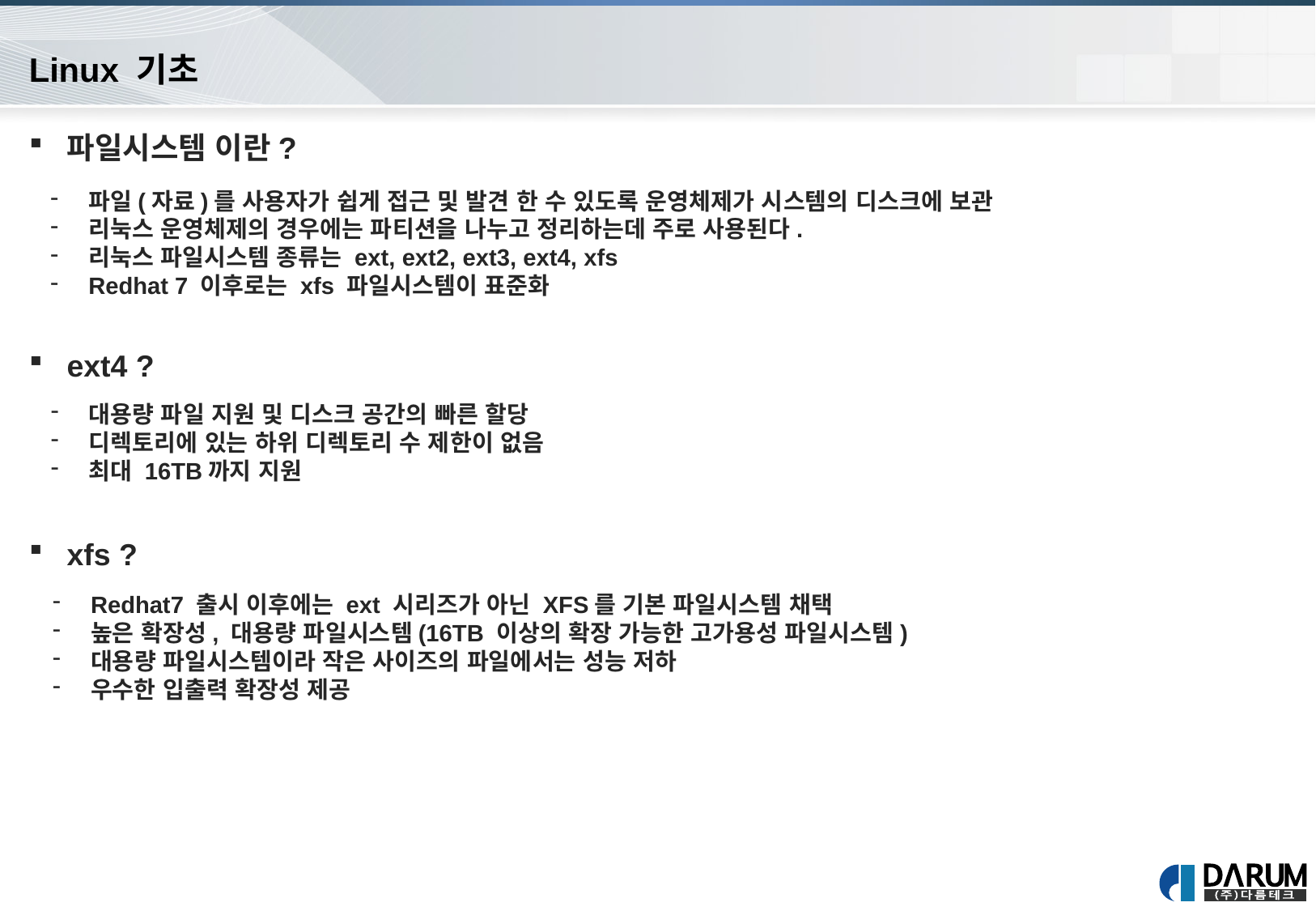

Linux 기초

파일시스템 이란?

파일(자료)를 사용자가 쉽게 접근 및 발견 한 수 있도록 운영체제가 시스템의 디스크에 보관
리눅스 운영체제의 경우에는 파티션을 나누고 정리하는데 주로 사용된다.
리눅스 파일시스템 종류는 ext, ext2, ext3, ext4, xfs
Redhat 7 이후로는 xfs 파일시스템이 표준화
ext4 ?
대용량 파일 지원 및 디스크 공간의 빠른 할당
디렉토리에 있는 하위 디렉토리 수 제한이 없음
최대 16TB까지 지원
xfs ?
Redhat7 출시 이후에는 ext 시리즈가 아닌 XFS를 기본 파일시스템 채택
높은 확장성, 대용량 파일시스템(16TB 이상의 확장 가능한 고가용성 파일시스템)
대용량 파일시스템이라 작은 사이즈의 파일에서는 성능 저하
우수한 입출력 확장성 제공